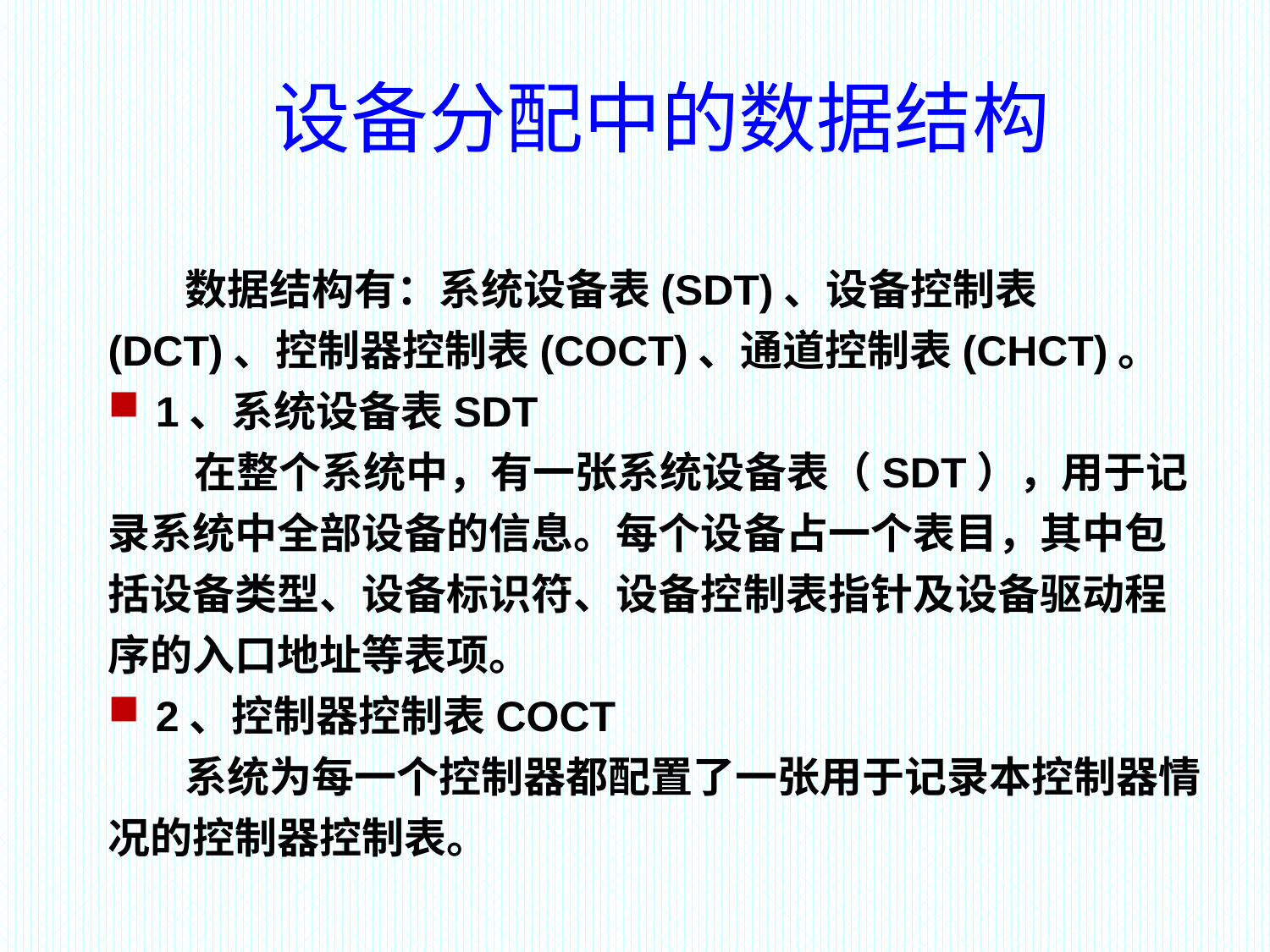

# 设备分配中的数据结构
       数据结构有：系统设备表(SDT)、设备控制表(DCT)、控制器控制表(COCT)、通道控制表(CHCT)。
1、系统设备表SDT
        在整个系统中，有一张系统设备表（SDT），用于记录系统中全部设备的信息。每个设备占一个表目，其中包括设备类型、设备标识符、设备控制表指针及设备驱动程序的入口地址等表项。
2、控制器控制表COCT
       系统为每一个控制器都配置了一张用于记录本控制器情况的控制器控制表。